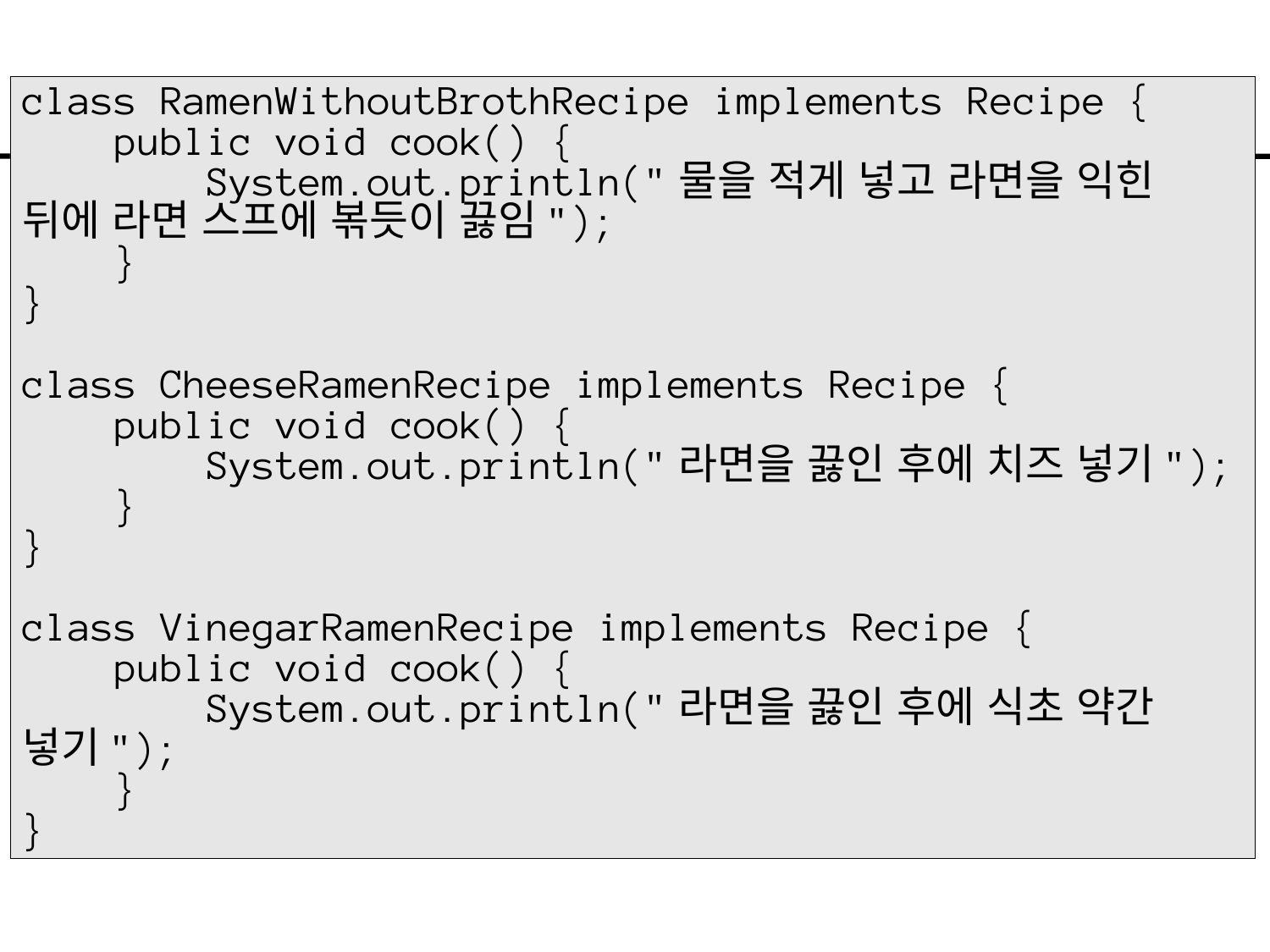

#
class RamenWithoutBrothRecipe implements Recipe {
    public void cook() {
        System.out.println("물을 적게 넣고 라면을 익힌 뒤에 라면 스프에 볶듯이 끓임");
    }
}

class CheeseRamenRecipe implements Recipe {
    public void cook() {
        System.out.println("라면을 끓인 후에 치즈 넣기");
    }
}

class VinegarRamenRecipe implements Recipe {
    public void cook() {
        System.out.println("라면을 끓인 후에 식초 약간 넣기");
    }
}